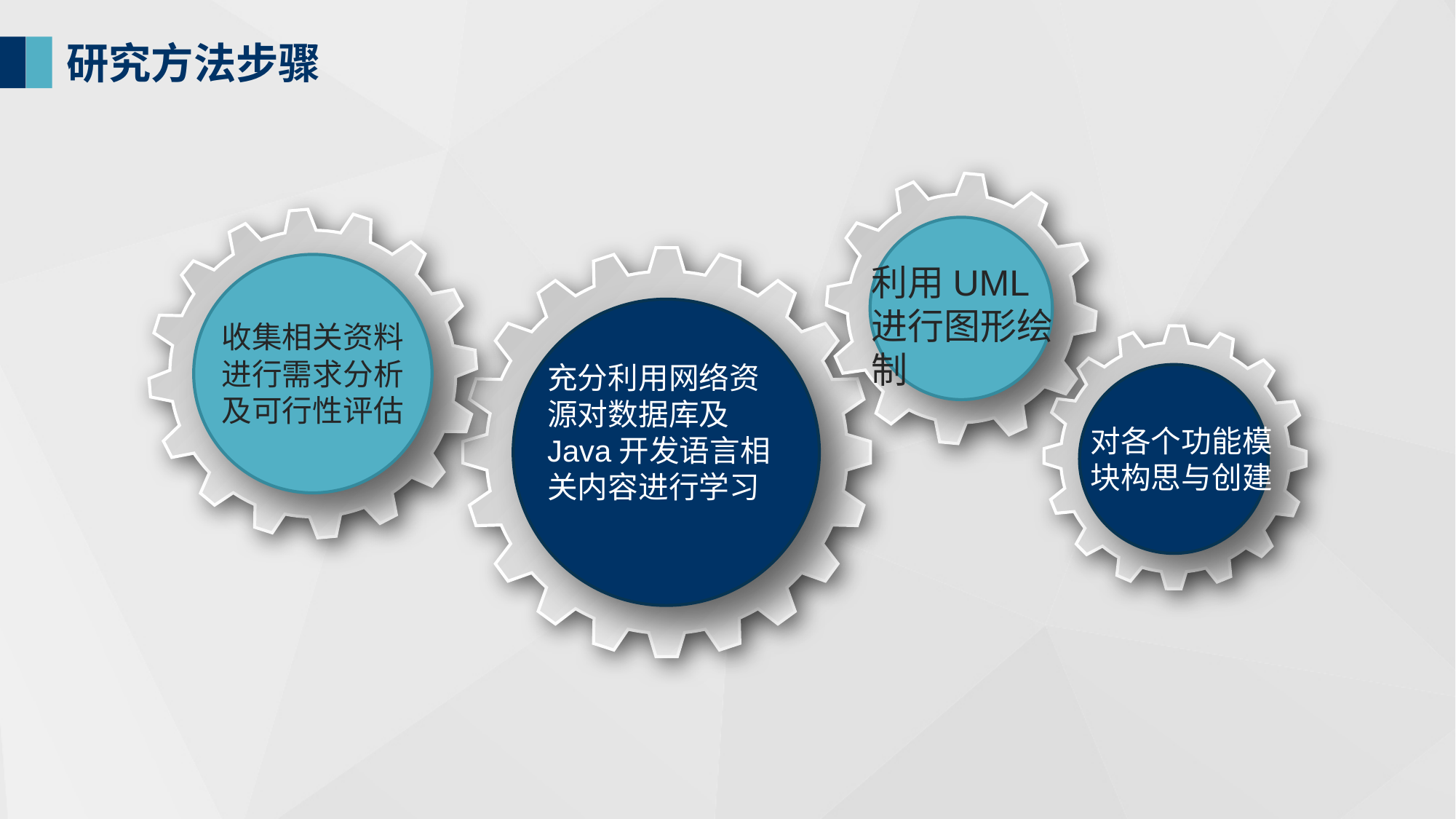

研究方法步骤

利用UML进行图形绘制

收集相关资料进行需求分析及可行性评估

充分利用网络资源对数据库及Java开发语言相关内容进行学习

对各个功能模块构思与创建